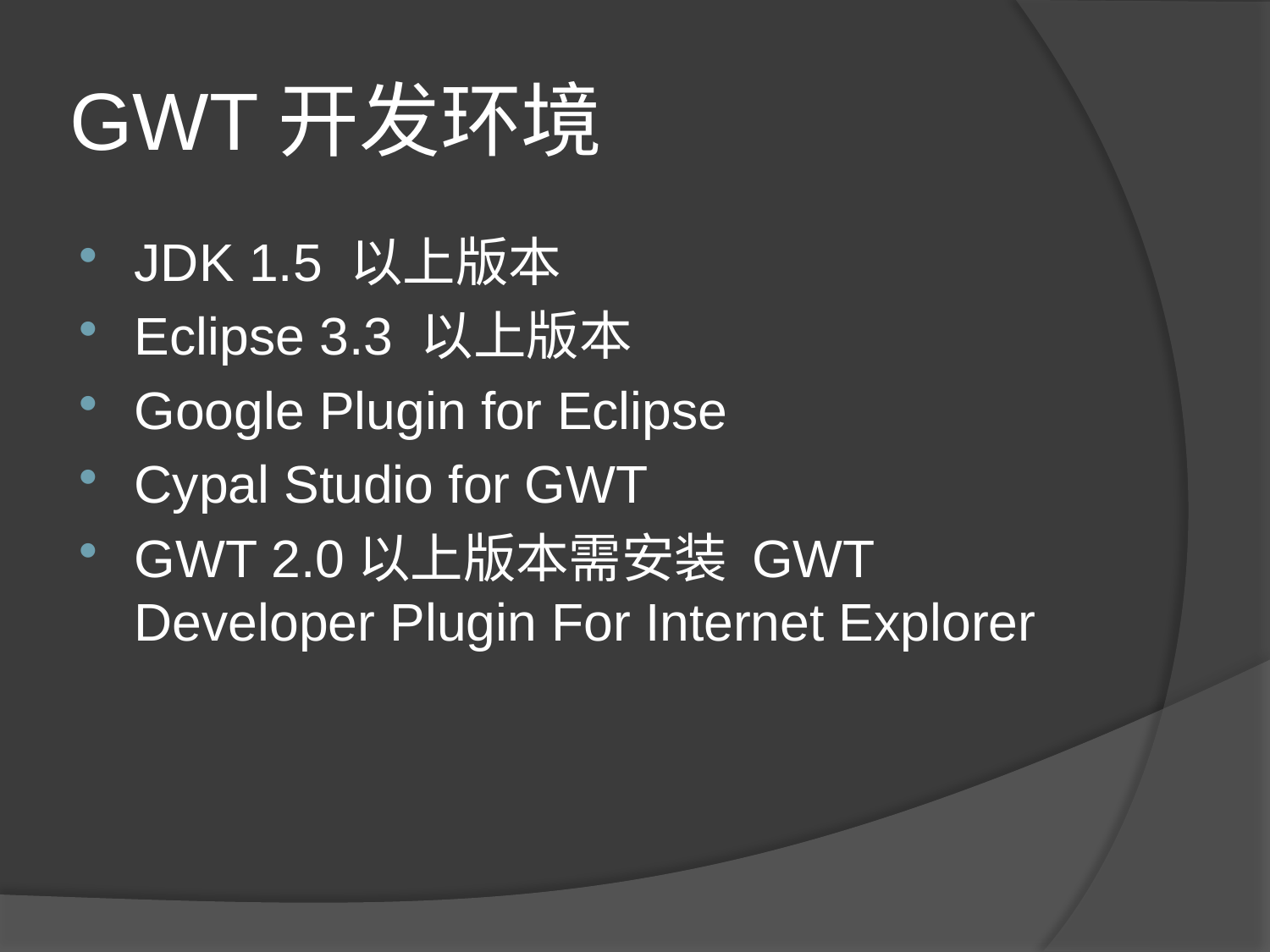

# GWT开发环境
JDK 1.5 以上版本
Eclipse 3.3 以上版本
Google Plugin for Eclipse
Cypal Studio for GWT
GWT 2.0以上版本需安装 GWT Developer Plugin For Internet Explorer